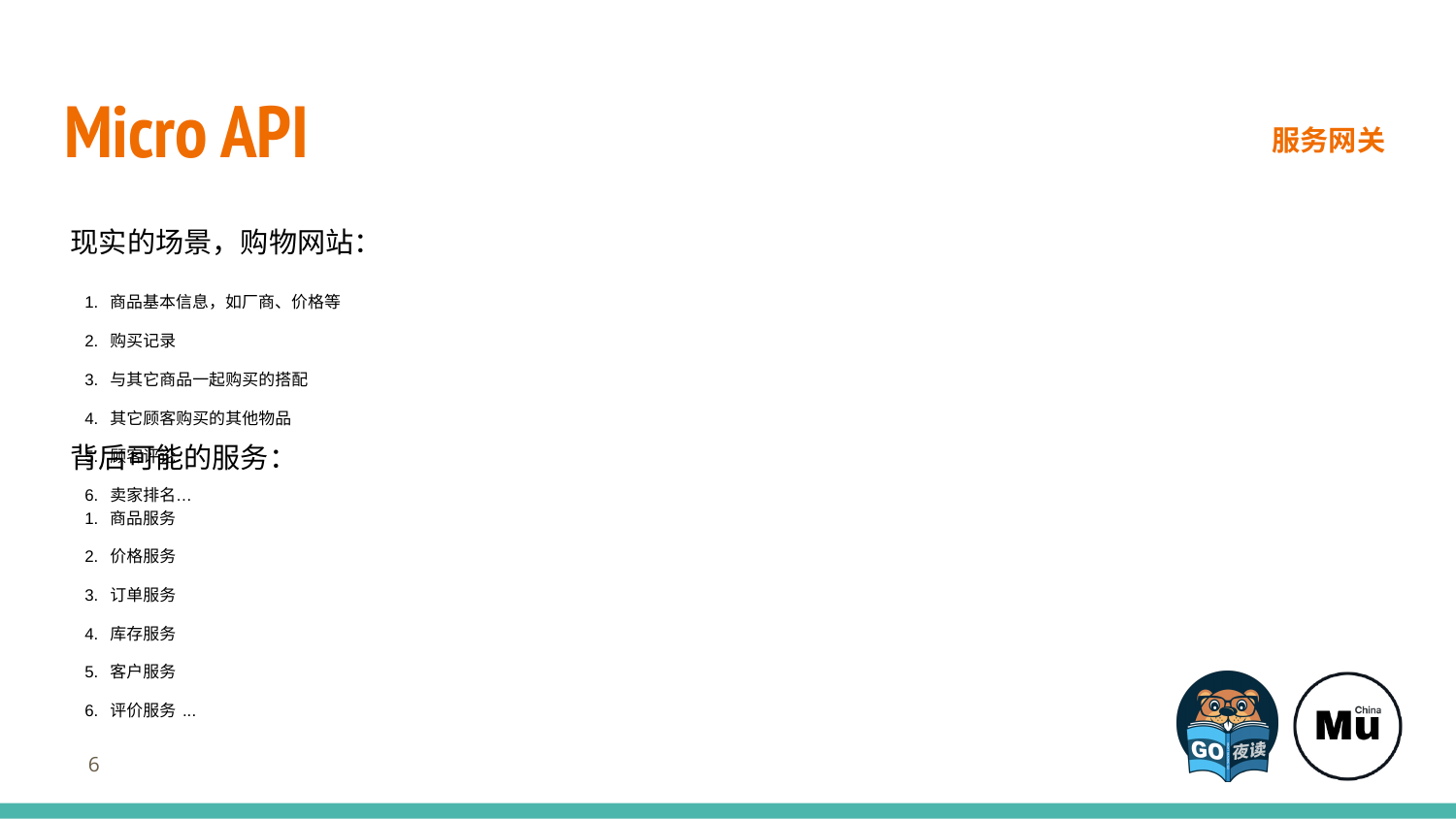

# Micro API

服务网关
现实的场景，购物网站：
1. 商品基本信息，如厂商、价格等
2. 购买记录
3. 与其它商品一起购买的搭配
4. 其它顾客购买的其他物品
5. 顾客评论
6. 卖家排名…
背后可能的服务：
1. 商品服务
2. 价格服务
3. 订单服务
4. 库存服务
5. 客户服务
6. 评价服务...
6